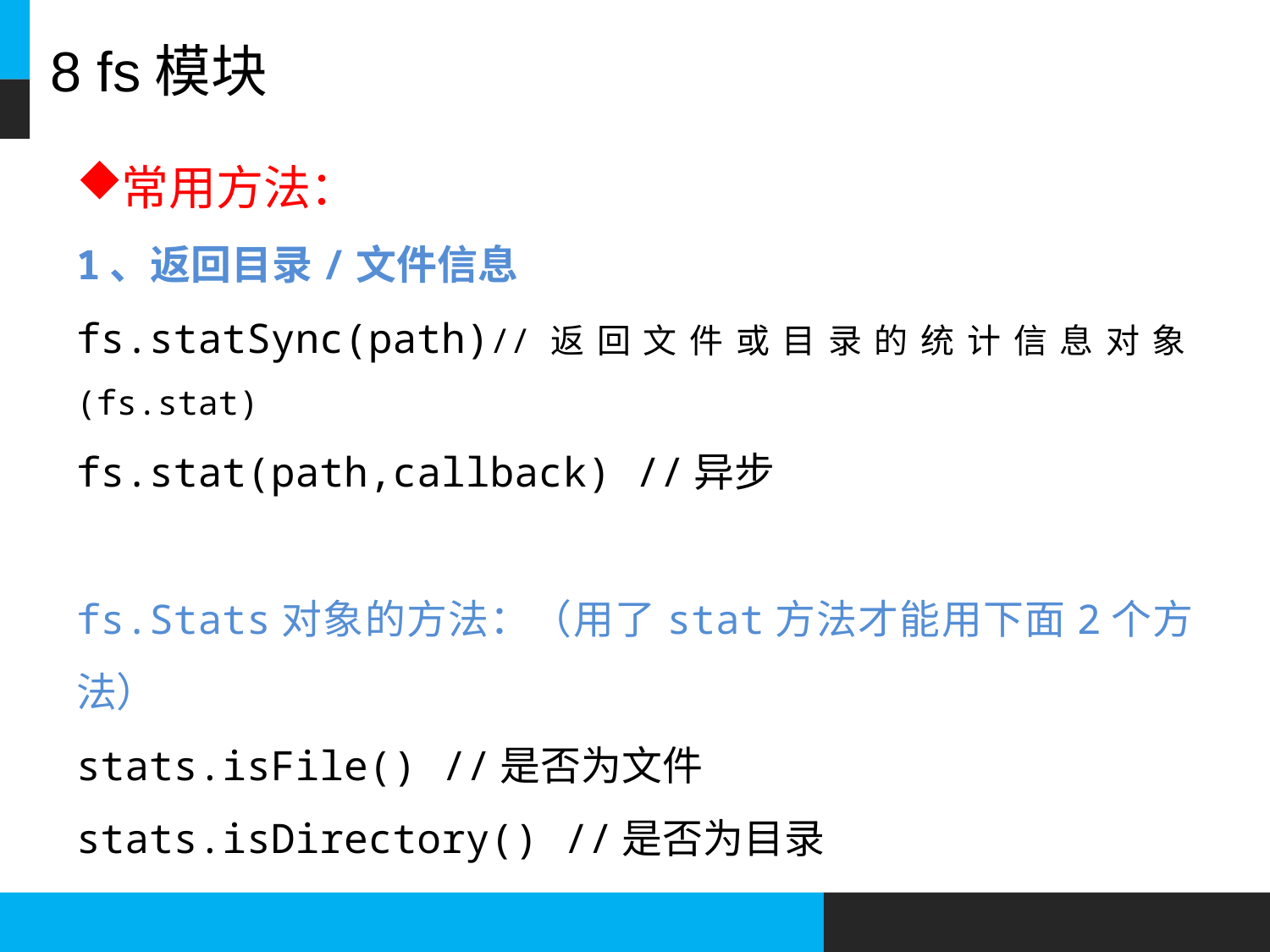

# 8 fs模块
常用方法：
1、返回目录/文件信息
fs.statSync(path)//返回文件或目录的统计信息对象(fs.stat)
fs.stat(path,callback) //异步

fs.Stats对象的方法：（用了stat方法才能用下面2个方法）
stats.isFile()	//是否为文件
stats.isDirectory()	//是否为目录